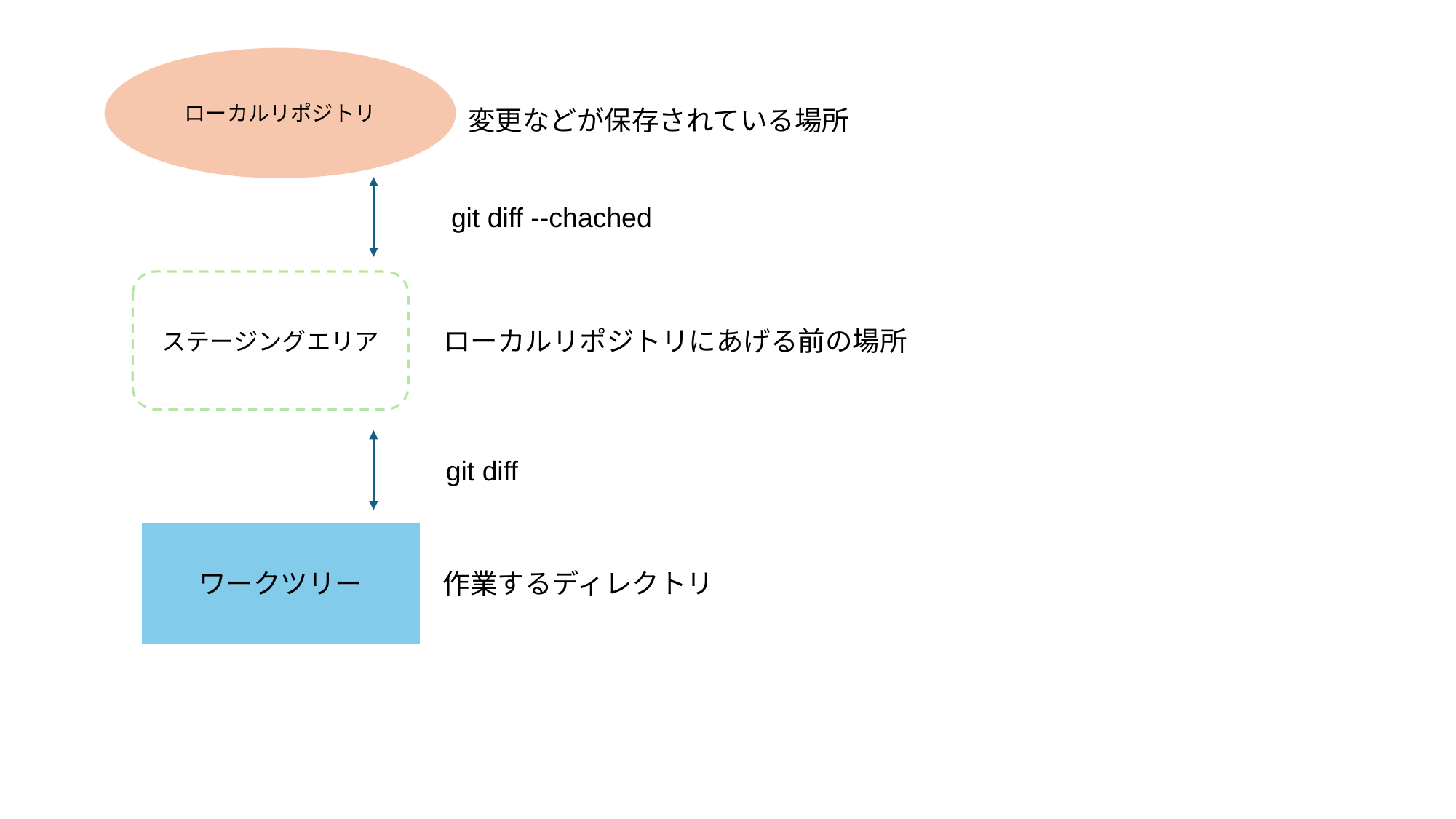

ローカルリポジトリ
変更などが保存されている場所
git diff --chached
ステージングエリア
ローカルリポジトリにあげる前の場所
git diff
ワークツリー
作業するディレクトリ